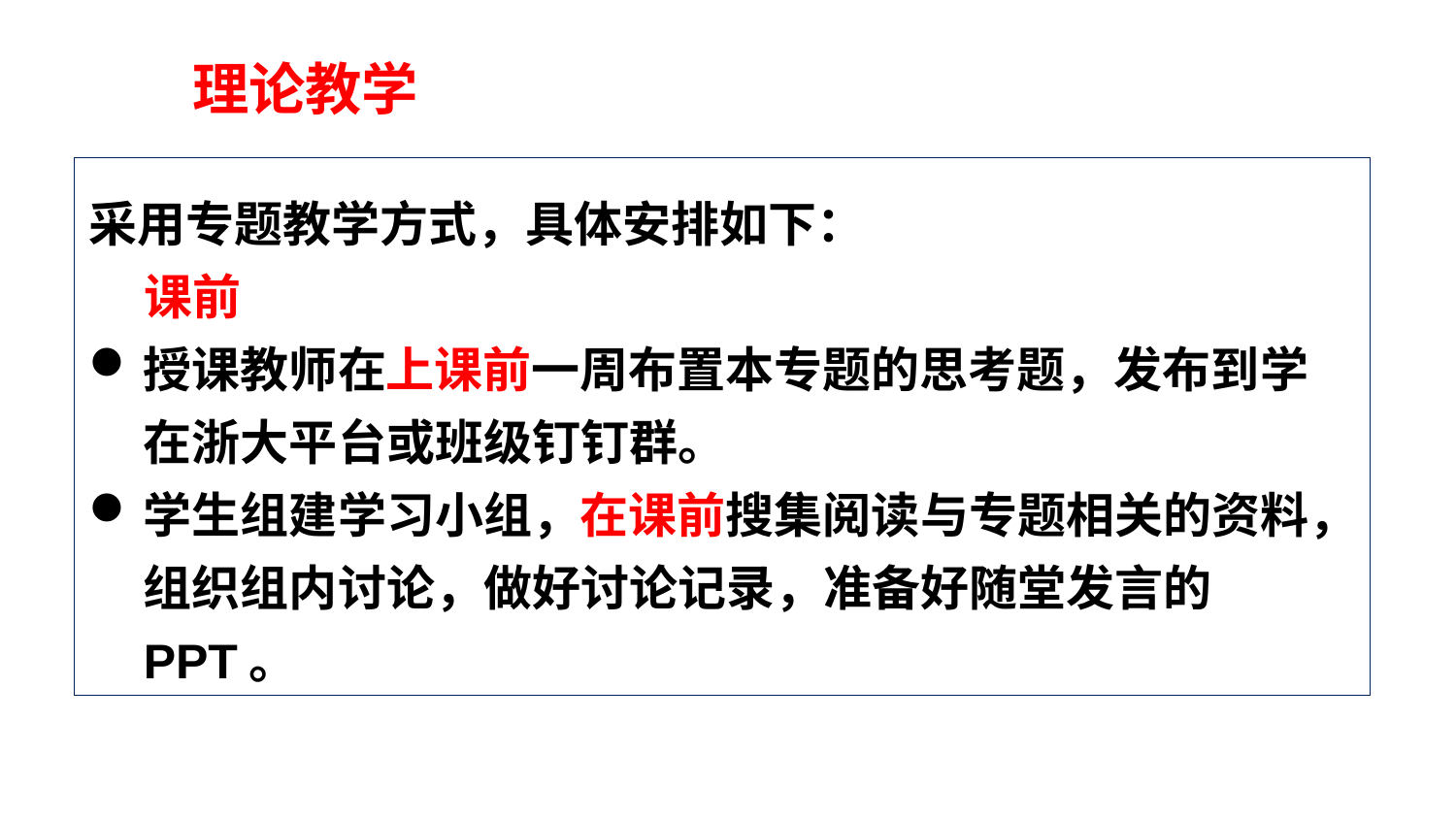

理论教学
采用专题教学方式，具体安排如下：
    课前
授课教师在上课前一周布置本专题的思考题，发布到学在浙大平台或班级钉钉群。
学生组建学习小组，在课前搜集阅读与专题相关的资料，组织组内讨论，做好讨论记录，准备好随堂发言的PPT。